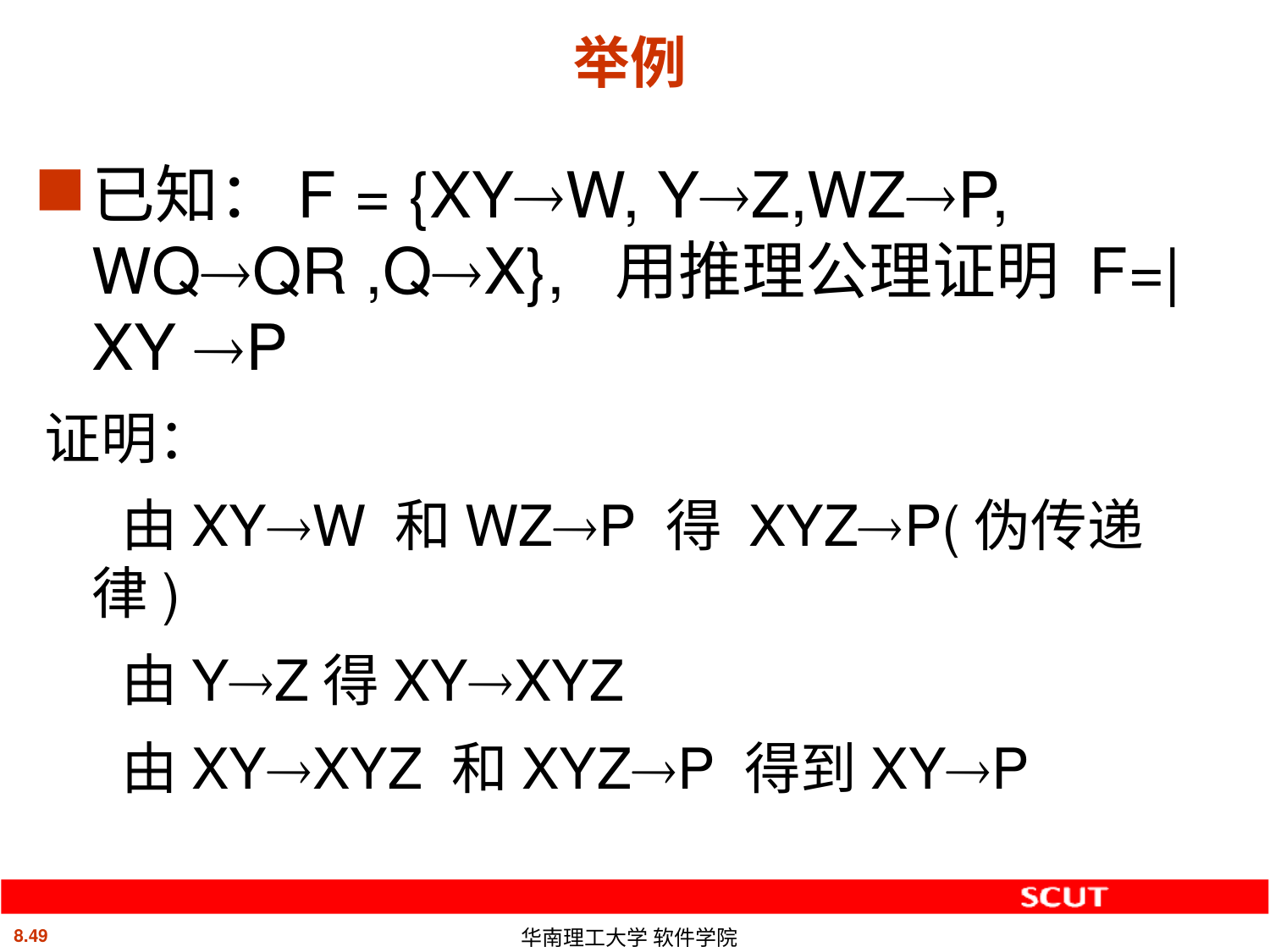

# 举例
已知：F = {XY→W, Y→Z,WZ→P, WQ→QR ,Q→X},  用推理公理证明 F=| XY →P
证明：
     由XY→W 和WZ→P 得 XYZ→P(伪传递律)
     由Y→Z得XY→XYZ
     由XY→XYZ 和XYZ→P 得到XY→P